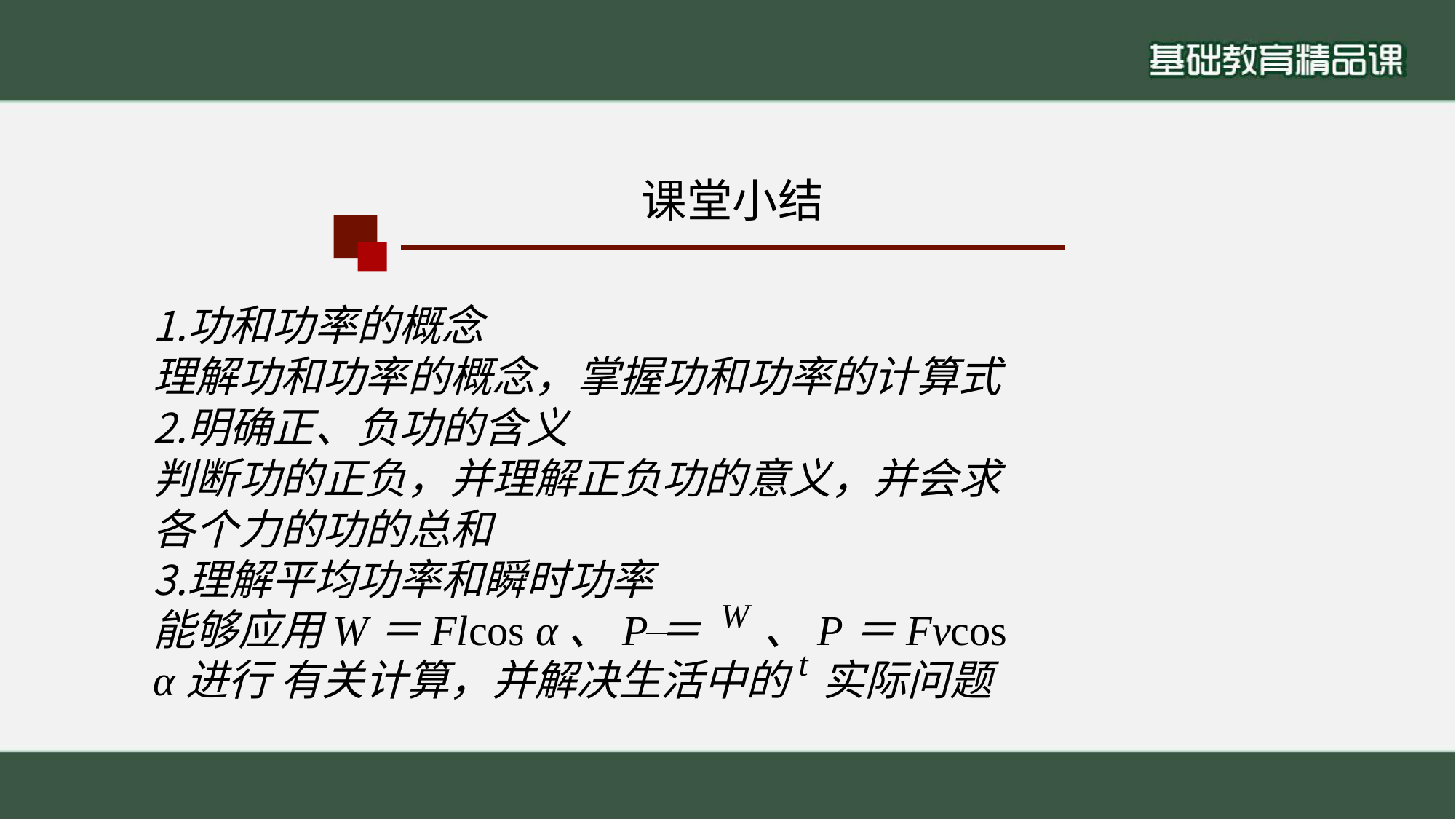

# 课堂小结

功和功率的概念
理解功和功率的概念，掌握功和功率的计算式
明确正、负功的含义
判断功的正负，并理解正负功的意义，并会求 各个力的功的总和
理解平均功率和瞬时功率
能够应用W＝Flcos α、P＝ W、P＝Fvcos α进行 有关计算，并解决生活中的t实际问题